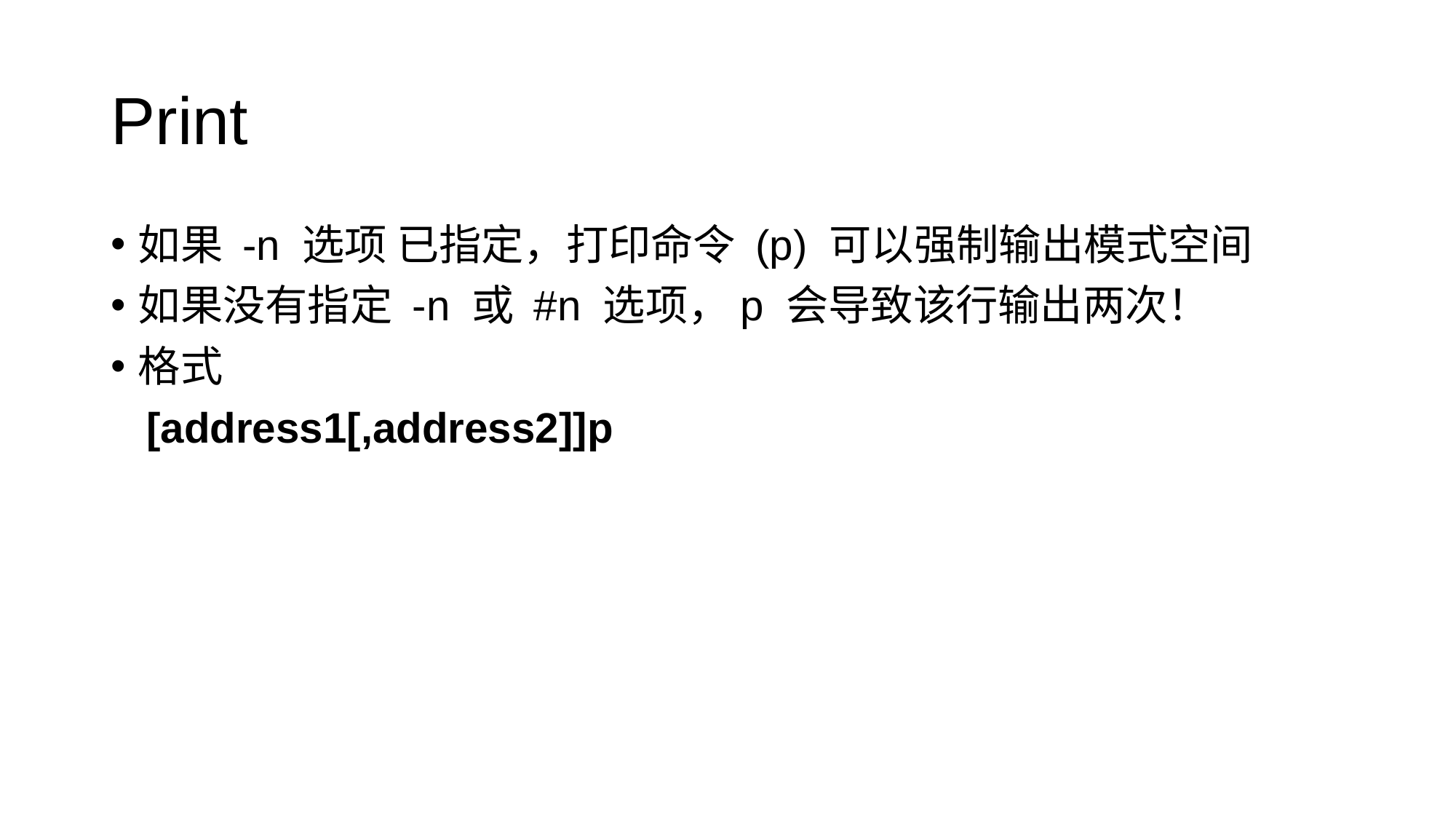

# Print
如果 -n 选项 已指定，打印命令 (p) 可以强制输出模式空间
如果没有指定 -n 或 #n 选项，p 会导致该行输出两次！
格式
   [address1[,address2]]p